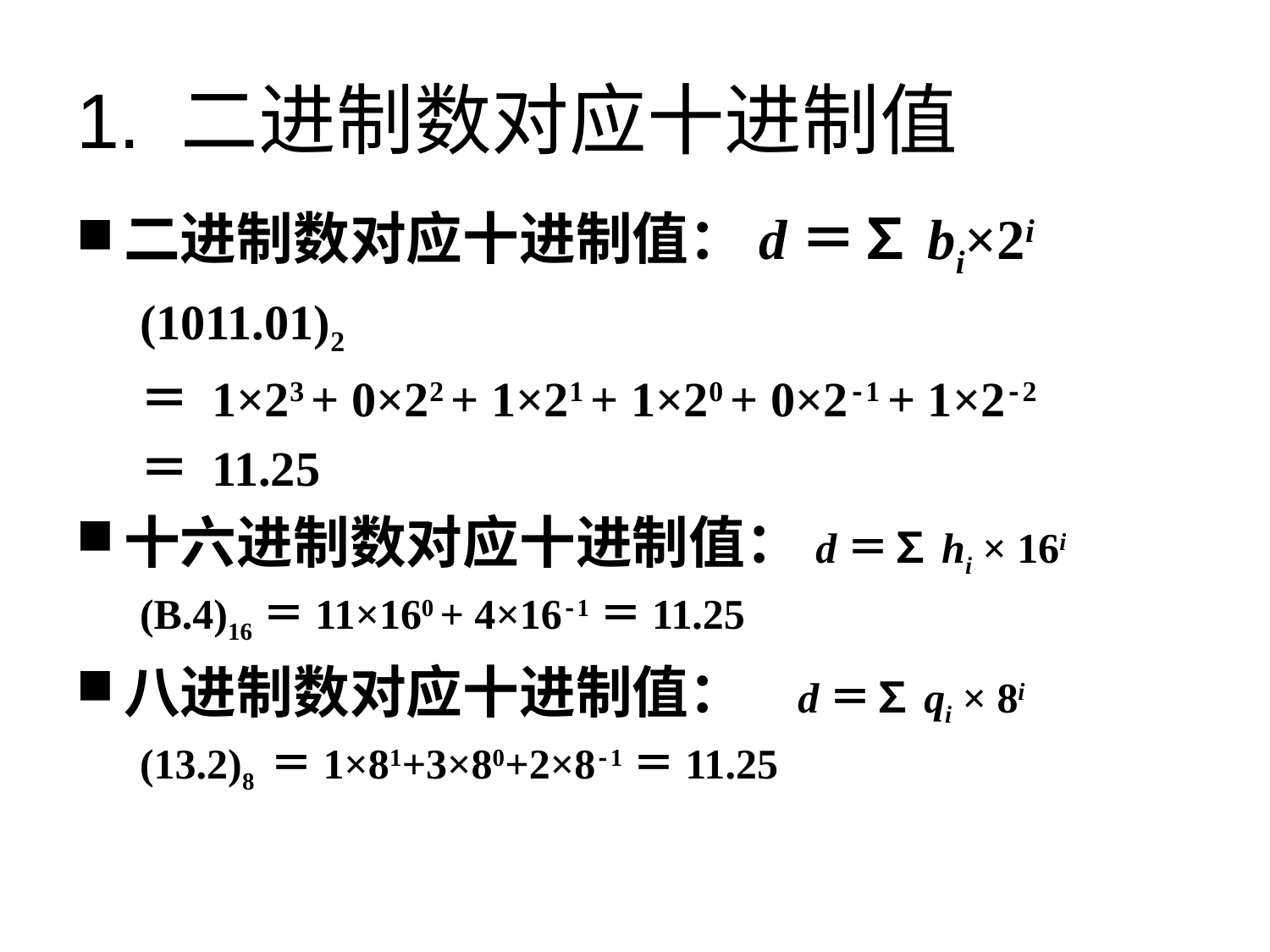

# 1. 二进制数对应十进制值
二进制数对应十进制值：d＝∑bi×2i
(1011.01)2
＝ 1×23 + 0×22 + 1×21 + 1×20 + 0×2-1 + 1×2-2
＝ 11.25
十六进制数对应十进制值：d＝∑hi × 16i
(B.4)16＝11×160 + 4×16-1＝11.25
八进制数对应十进制值：   d＝∑qi × 8i
(13.2)8 ＝1×81+3×80+2×8-1＝11.25